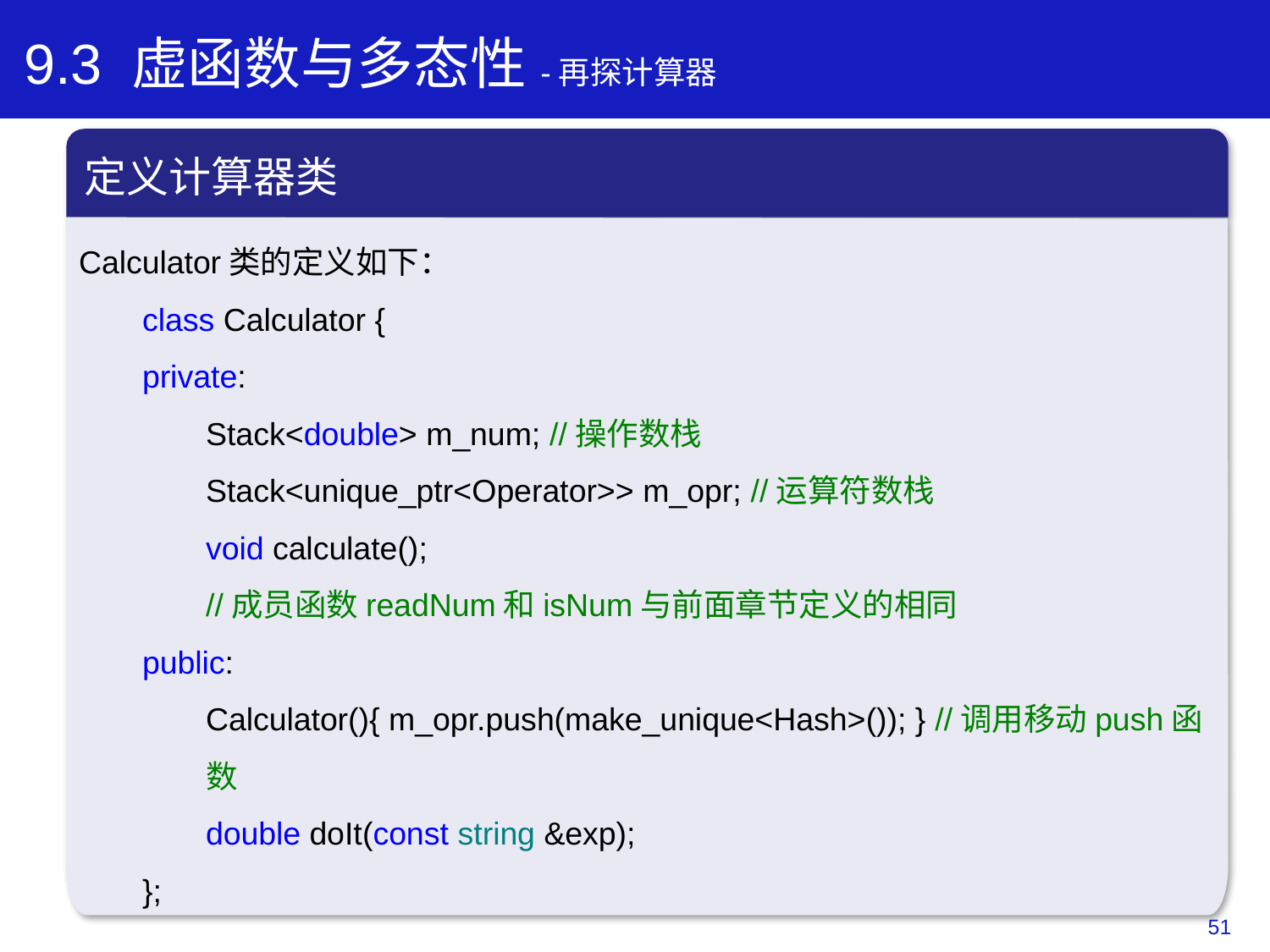

9.3 虚函数与多态性-再探计算器
定义计算器类
Calculator类的定义如下：
class Calculator {
private:
Stack<double> m_num; //操作数栈
Stack<unique_ptr<Operator>> m_opr; //运算符数栈
void calculate();
//成员函数readNum和isNum与前面章节定义的相同
public:
Calculator(){ m_opr.push(make_unique<Hash>()); } //调用移动push函数
double doIt(const string &exp);
};
51